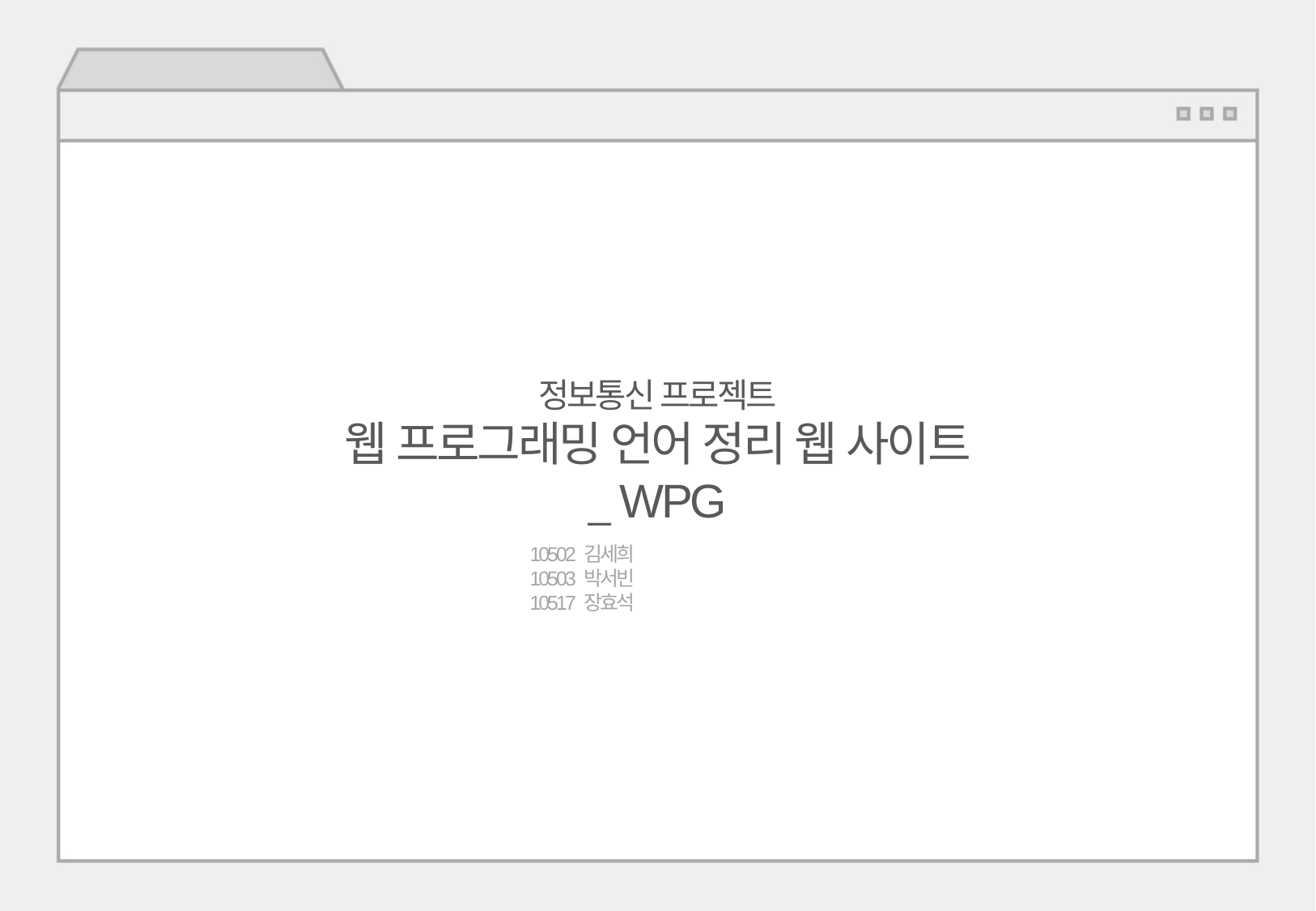

정보통신 프로젝트
웹 프로그래밍 언어 정리 웹 사이트
_ WPG
10502 김세희
10503 박서빈
10517 장효석